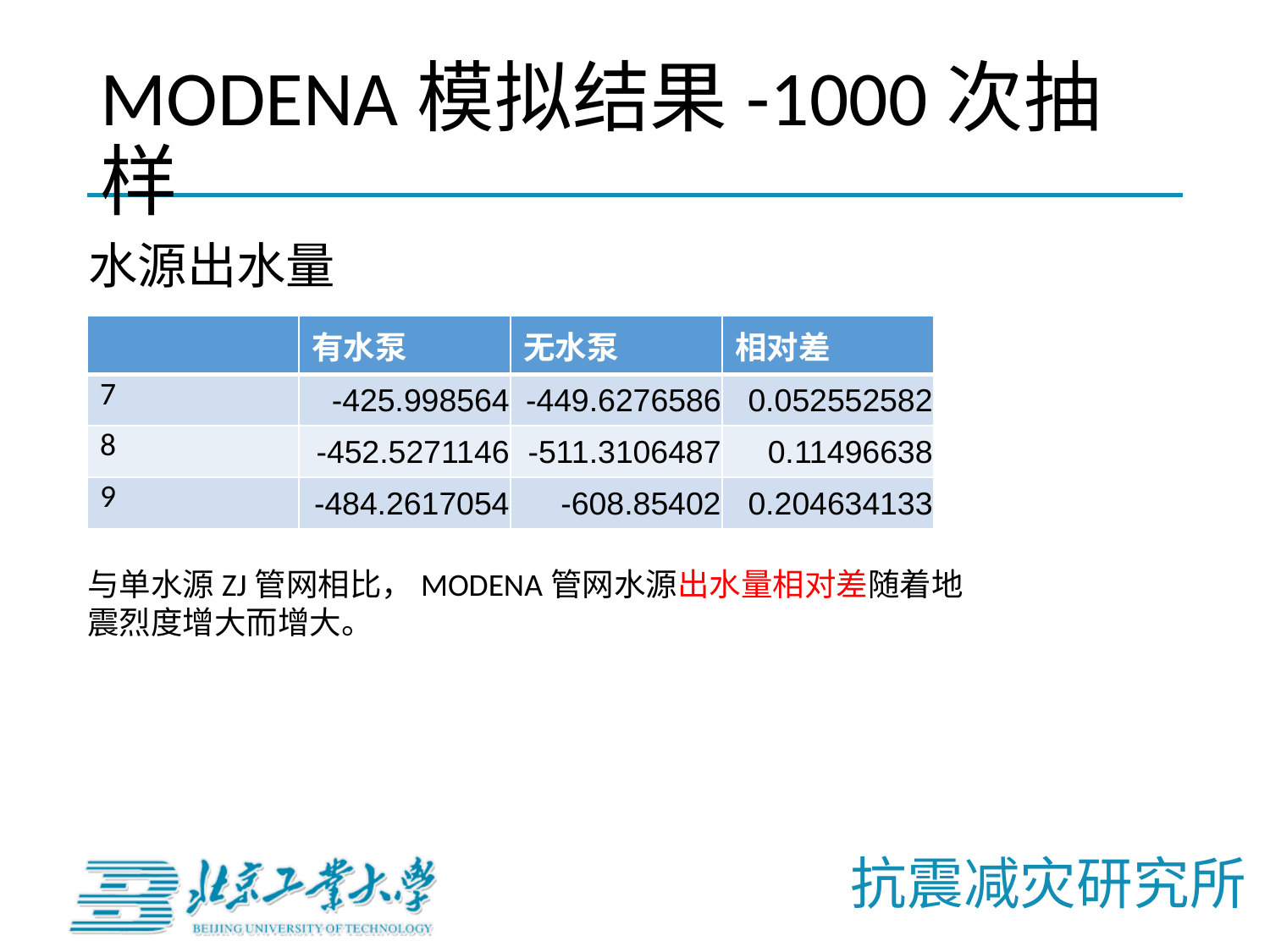

# MODENA模拟结果-1000次抽样
水源出水量
|  | 有水泵 | 无水泵 | 相对差 |
| --- | --- | --- | --- |
| 7 | -425.998564 | -449.6276586 | 0.052552582 |
| 8 | -452.5271146 | -511.3106487 | 0.11496638 |
| 9 | -484.2617054 | -608.85402 | 0.204634133 |
与单水源ZJ管网相比，MODENA管网水源出水量相对差随着地震烈度增大而增大。